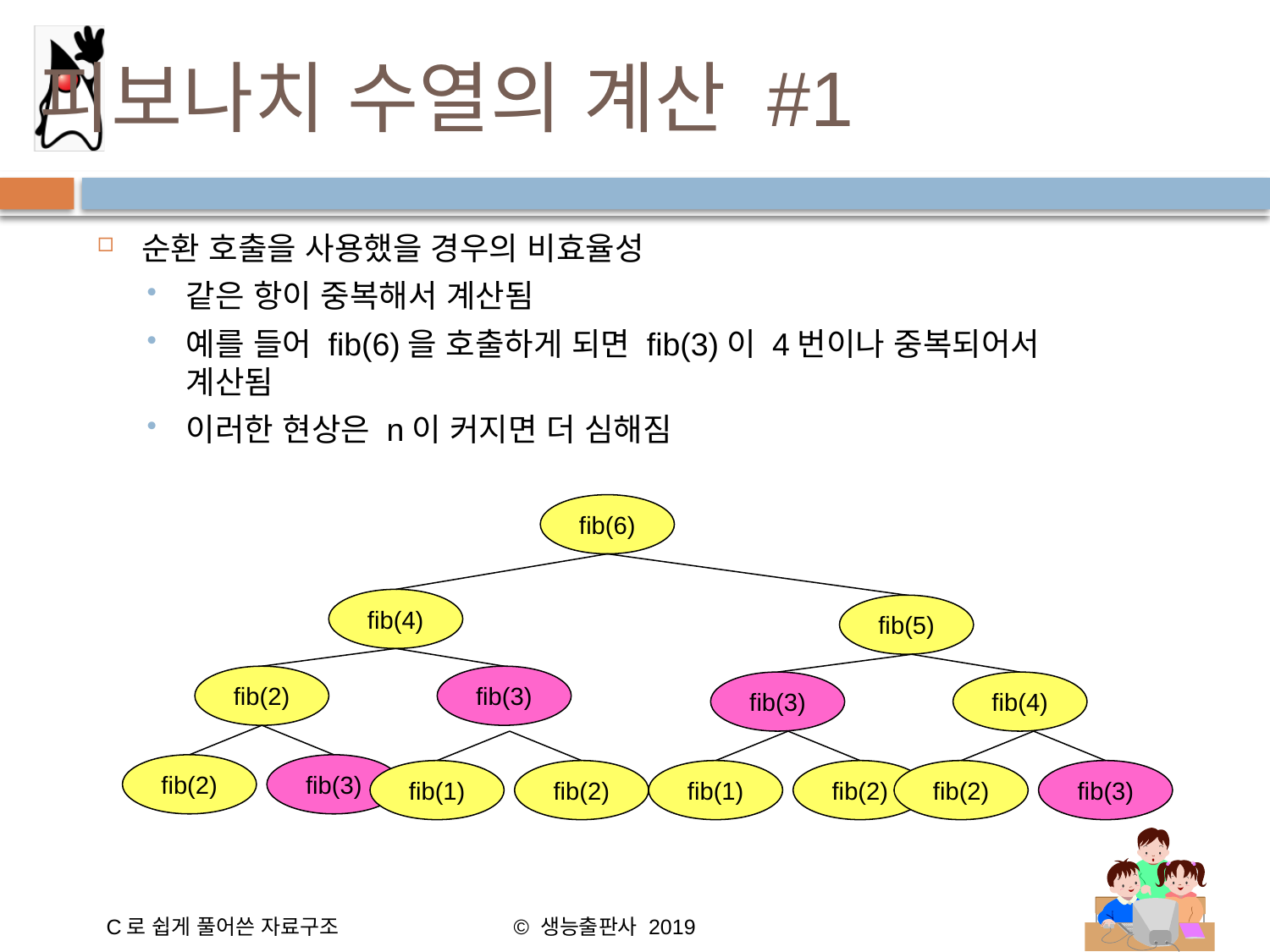

# 피보나치 수열의 계산 #1
순환 호출을 사용했을 경우의 비효율성
같은 항이 중복해서 계산됨
예를 들어 fib(6)을 호출하게 되면 fib(3)이 4번이나 중복되어서 계산됨
이러한 현상은 n이 커지면 더 심해짐

fib(6)
fib(4)
fib(5)
fib(2)
fib(3)
fib(3)
fib(4)
fib(2)
fib(3)
fib(1)
fib(2)
fib(1)
fib(2)
fib(2)
fib(3)